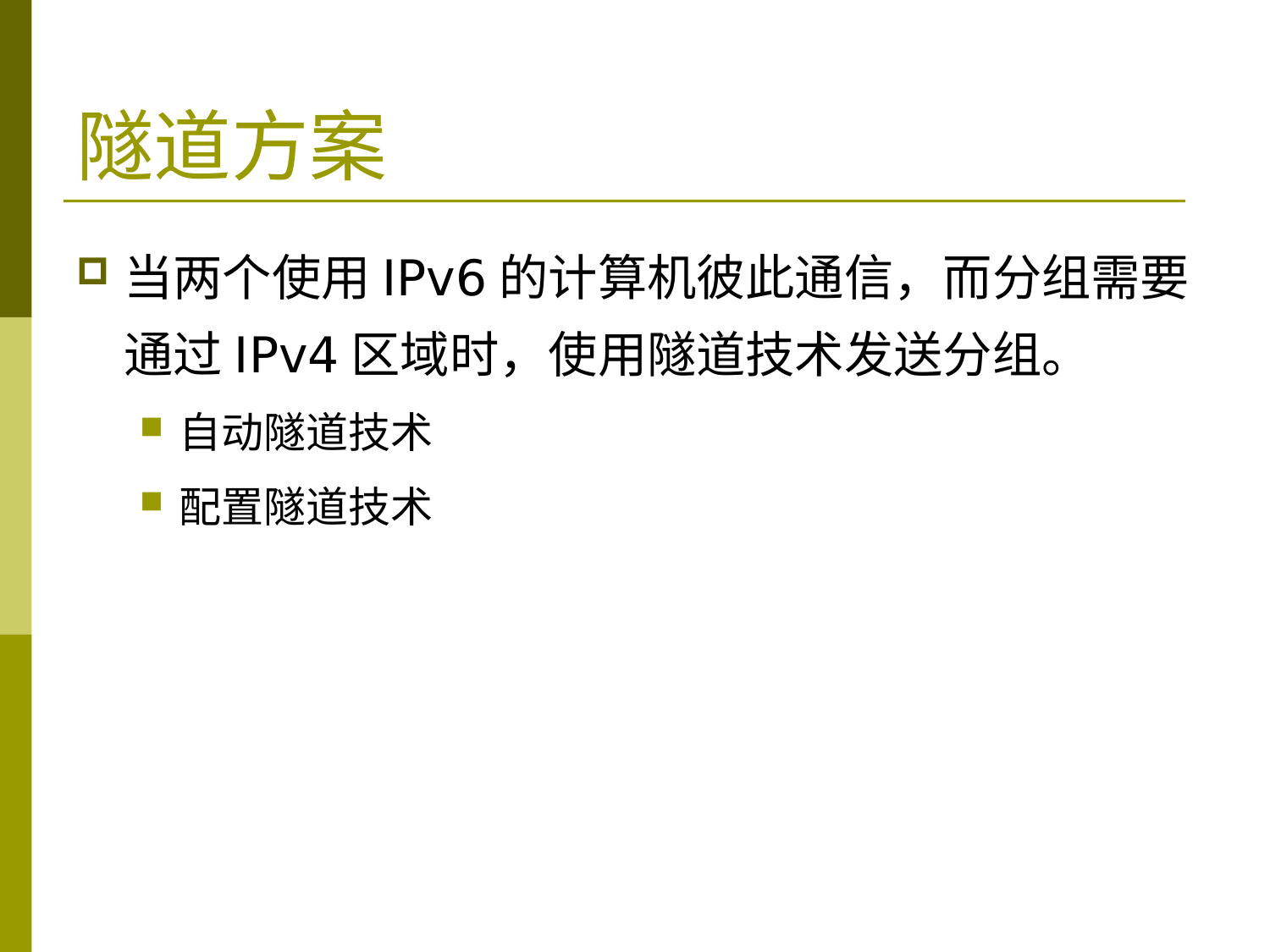

# 隧道方案
当两个使用IPv6的计算机彼此通信，而分组需要通过IPv4区域时，使用隧道技术发送分组。
自动隧道技术
配置隧道技术